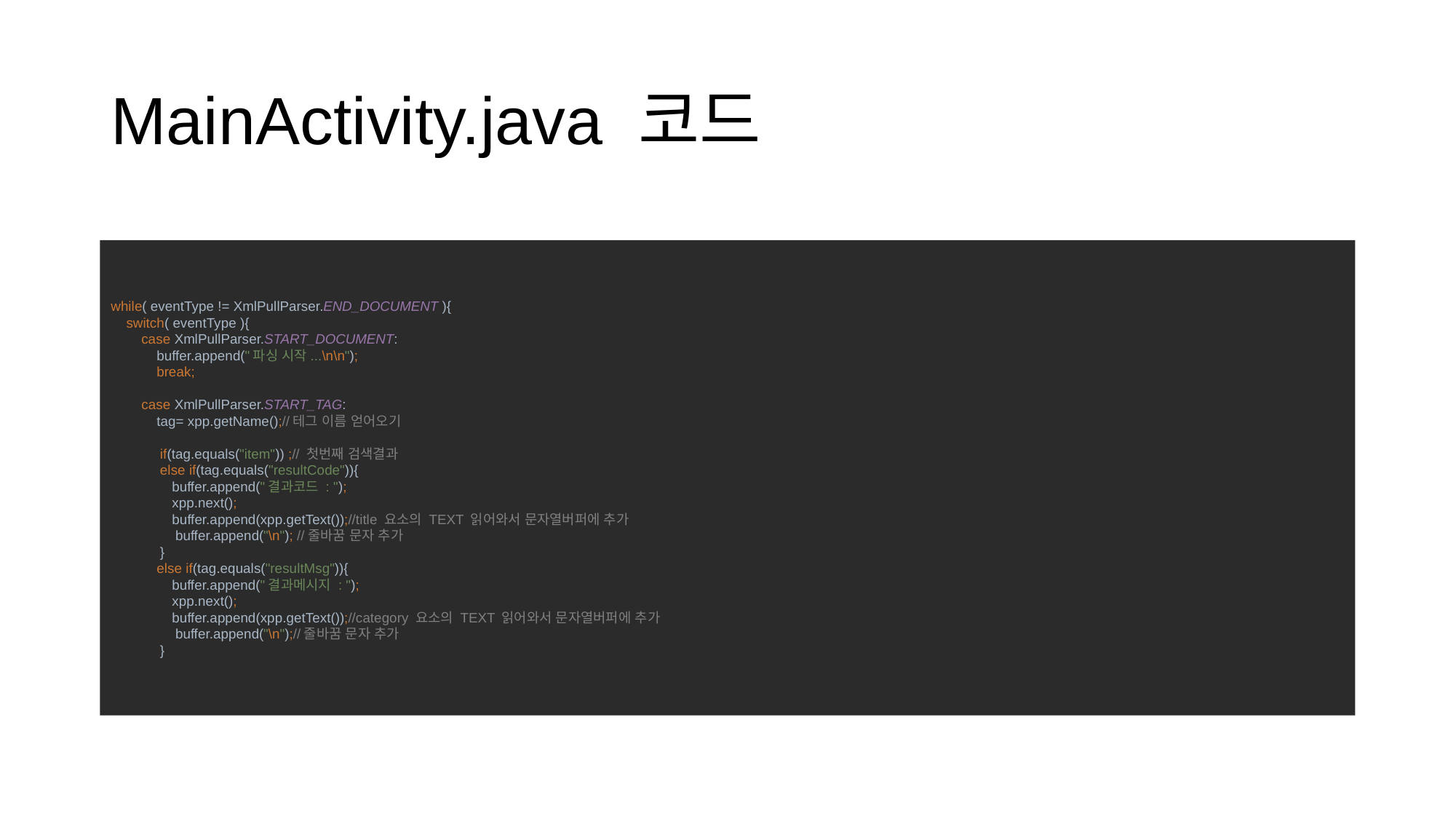

# MainActivity.java 코드
while( eventType != XmlPullParser.END_DOCUMENT ){
    switch( eventType ){
        case XmlPullParser.START_DOCUMENT:
            buffer.append("파싱 시작...\n\n");
            break;
        case XmlPullParser.START_TAG:
            tag= xpp.getName();//테그 이름 얻어오기
            if(tag.equals("item")) ;// 첫번째 검색결과
            else if(tag.equals("resultCode")){
                buffer.append("결과코드 : ");
                xpp.next();
                buffer.append(xpp.getText());//title 요소의 TEXT 읽어와서 문자열버퍼에 추가
                buffer.append("\n"); //줄바꿈 문자 추가
            }
            else if(tag.equals("resultMsg")){
                buffer.append("결과메시지 : ");
                xpp.next();
                buffer.append(xpp.getText());//category 요소의 TEXT 읽어와서 문자열버퍼에 추가
                buffer.append("\n");//줄바꿈 문자 추가
            }